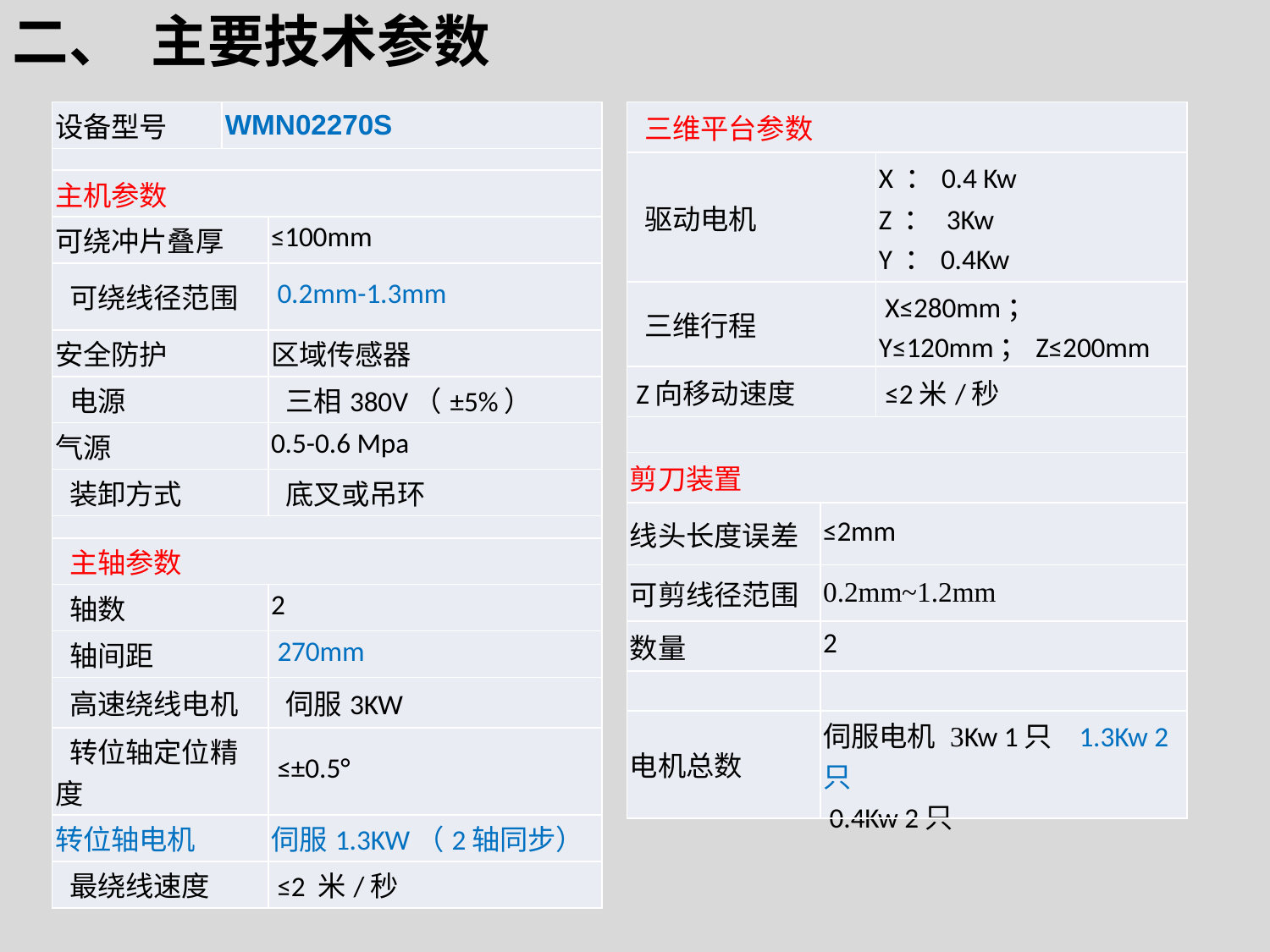

二、  主要技术参数
| 三维平台参数 |  |  |
| --- | --- | --- |
| 驱动电机 |  | X ：0.4 Kw Z ： 3Kw Y ：0.4Kw |
| 三维行程 |  | X≤280mm；Y≤120mm；Z≤200mm |
| Z向移动速度 |  | ≤2米/秒 |
|  |  |  |
| 剪刀装置 |  |  |
| 线头长度误差 | ≤2mm |  |
| 可剪线径范围 | 0.2mm~1.2mm |  |
| 数量 | 2 |  |
|  |  |  |
| 电机总数 | 伺服电机 3Kw 1只 1.3Kw 2只 0.4Kw 2只 |  |
| 设备型号 | WMN02270S |  |
| --- | --- | --- |
|  |  |  |
| 主机参数 |  |  |
| 可绕冲片叠厚 |  | ≤100mm |
| 可绕线径范围 |  | 0.2mm-1.3mm |
| 安全防护 |  | 区域传感器 |
| 电源 |  | 三相380V（±5%） |
| 气源 |  | 0.5-0.6 Mpa |
| 装卸方式 |  | 底叉或吊环 |
|  |  |  |
| 主轴参数 |  |  |
| 轴数 |  | 2 |
| 轴间距 |  | 270mm |
| 高速绕线电机 |  | 伺服3KW |
| 转位轴定位精度 |  | ≤±0.5° |
| 转位轴电机 |  | 伺服1.3KW（2轴同步） |
| 最绕线速度 |  | ≤2 米/秒 |